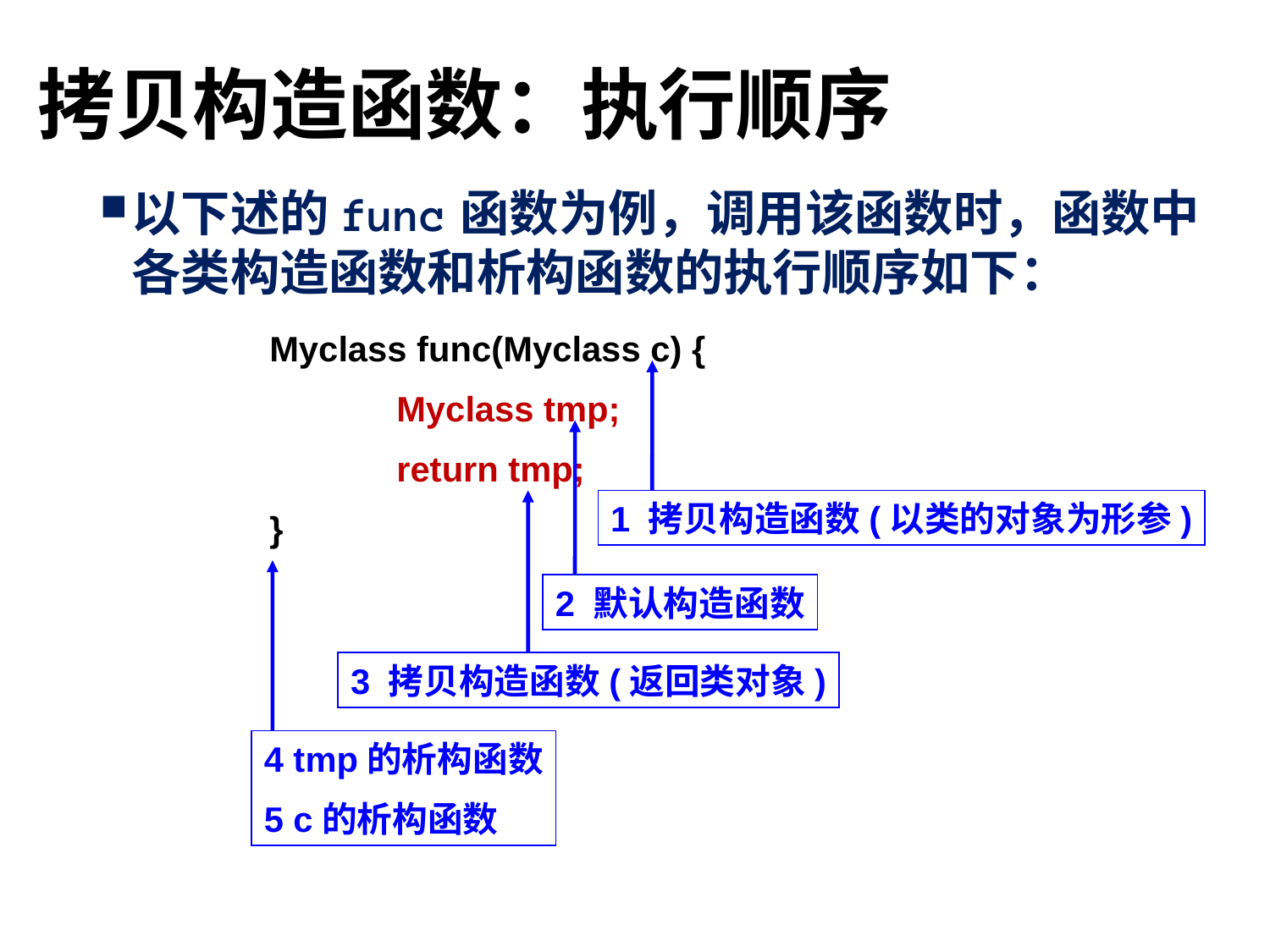

# 拷贝构造函数：执行顺序
以下述的func函数为例，调用该函数时，函数中各类构造函数和析构函数的执行顺序如下：
Myclass func(Myclass c) {
	Myclass tmp;
	return tmp;
}

1 拷贝构造函数(以类的对象为形参)

2 默认构造函数
3 拷贝构造函数(返回类对象)
4 tmp的析构函数
5 c的析构函数
12